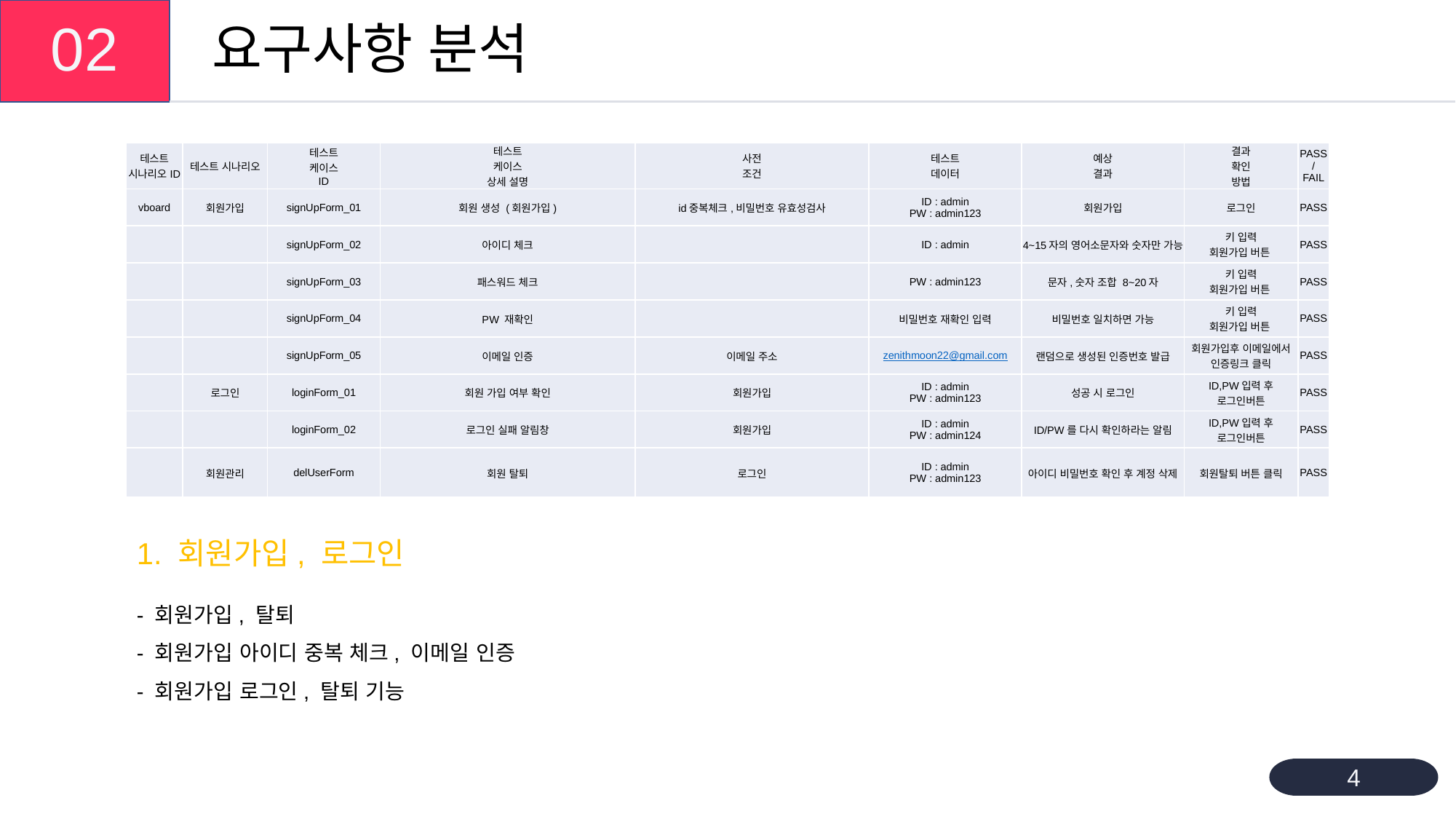

02
# 요구사항 분석
| 테스트 시나리오ID | 테스트 시나리오 | 테스트 케이스 ID | 테스트 케이스 상세 설명 | 사전 조건 | 테스트 데이터 | 예상 결과 | 결과 확인 방법 | PASS / FAIL |
| --- | --- | --- | --- | --- | --- | --- | --- | --- |
| vboard | 회원가입 | signUpForm\_01 | 회원 생성 (회원가입) | id중복체크,비밀번호 유효성검사 | ID : admin PW : admin123 | 회원가입 | 로그인 | PASS |
|  |  | signUpForm\_02 | 아이디 체크 |  | ID : admin | 4~15자의 영어소문자와 숫자만 가능 | 키 입력 회원가입 버튼 | PASS |
|  |  | signUpForm\_03 | 패스워드 체크 |  | PW : admin123 | 문자,숫자 조합 8~20자 | 키 입력 회원가입 버튼 | PASS |
|  |  | signUpForm\_04 | PW 재확인 |  | 비밀번호 재확인 입력 | 비밀번호 일치하면 가능 | 키 입력 회원가입 버튼 | PASS |
|  |  | signUpForm\_05 | 이메일 인증 | 이메일 주소 | zenithmoon22@gmail.com | 랜덤으로 생성된 인증번호 발급 | 회원가입후 이메일에서 인증링크 클릭 | PASS |
|  | 로그인 | loginForm\_01 | 회원 가입 여부 확인 | 회원가입 | ID : admin PW : admin123 | 성공 시 로그인 | ID,PW입력 후 로그인버튼 | PASS |
|  |  | loginForm\_02 | 로그인 실패 알림창 | 회원가입 | ID : admin PW : admin124 | ID/PW를 다시 확인하라는 알림 | ID,PW입력 후 로그인버튼 | PASS |
|  | 회원관리 | delUserForm | 회원 탈퇴 | 로그인 | ID : admin PW : admin123 | 아이디 비밀번호 확인 후 계정 삭제 | 회원탈퇴 버튼 클릭 | PASS |
1. 회원가입, 로그인

- 회원가입, 탈퇴
- 회원가입 아이디 중복 체크, 이메일 인증
- 회원가입 로그인, 탈퇴 기능
4